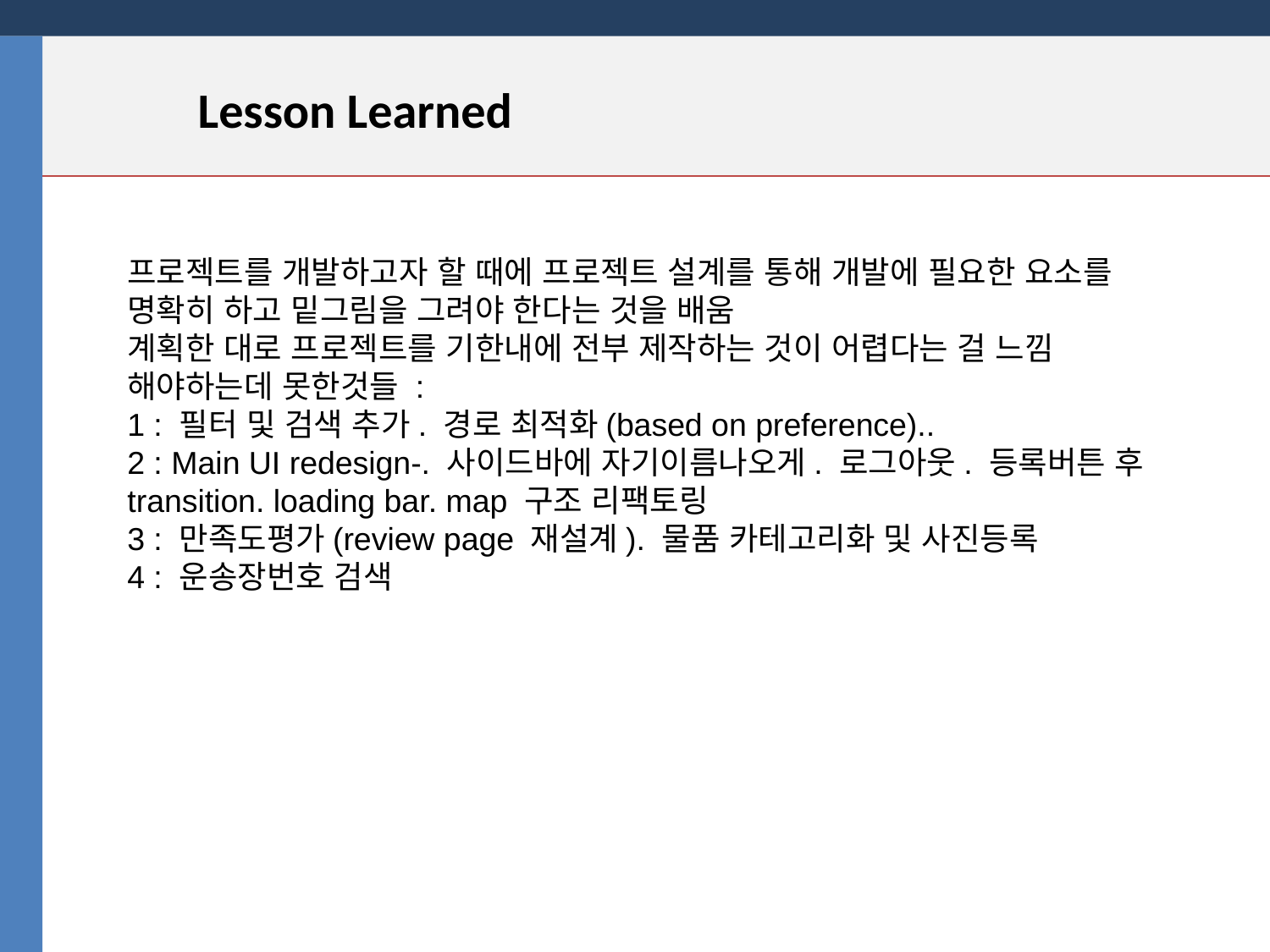

Lesson Learned
프로젝트를 개발하고자 할 때에 프로젝트 설계를 통해 개발에 필요한 요소를 명확히 하고 밑그림을 그려야 한다는 것을 배움
계획한 대로 프로젝트를 기한내에 전부 제작하는 것이 어렵다는 걸 느낌
해야하는데 못한것들 :
1 : 필터 및 검색 추가. 경로 최적화(based on preference)..
2 : Main UI redesign-. 사이드바에 자기이름나오게. 로그아웃. 등록버튼 후 transition. loading bar. map 구조 리팩토링
3 : 만족도평가(review page 재설계). 물품 카테고리화 및 사진등록
4 : 운송장번호 검색